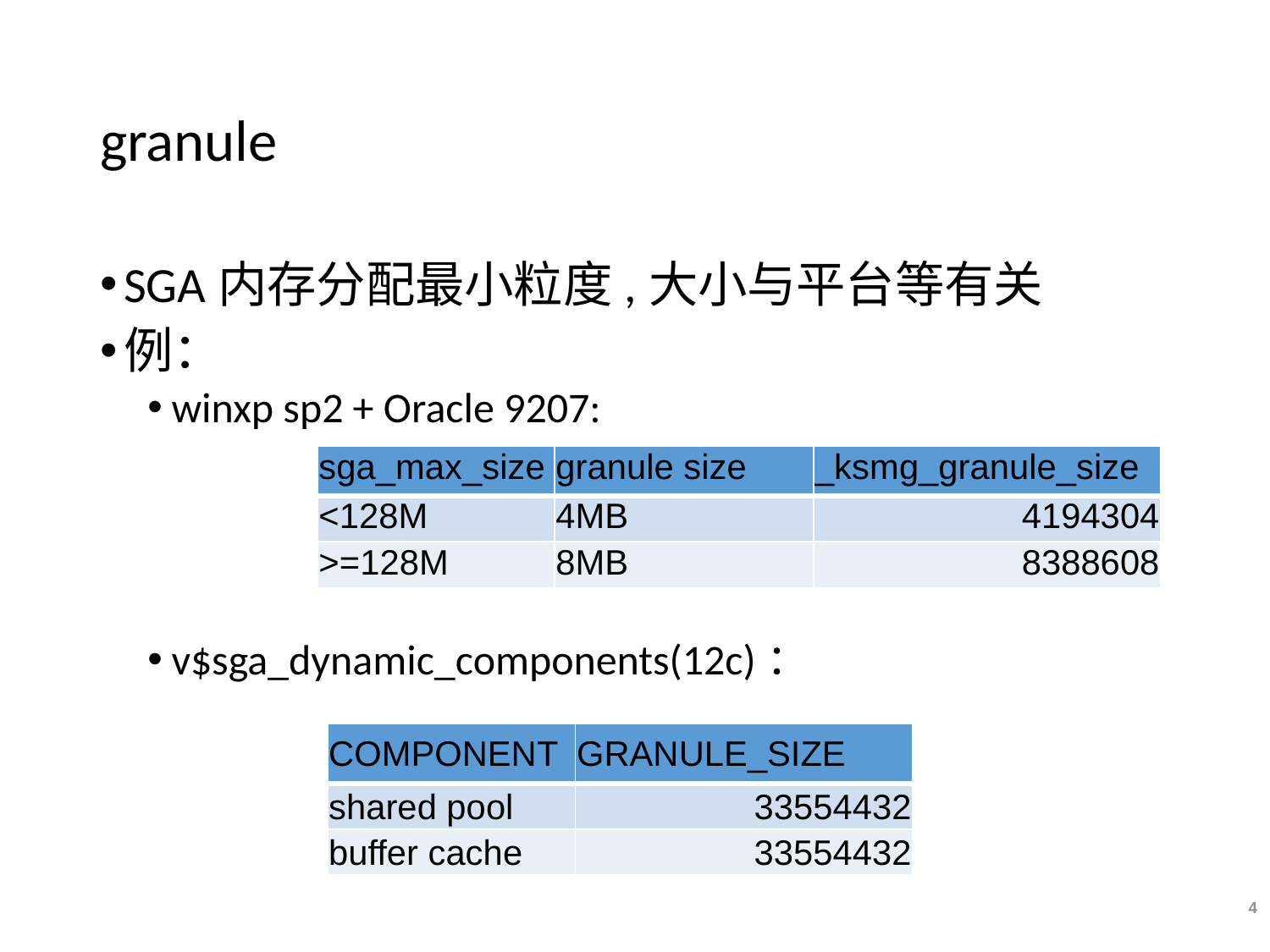

# granule
SGA内存分配最小粒度,大小与平台等有关
例：
winxp sp2 + Oracle 9207:

v$sga_dynamic_components(12c)：

| sga\_max\_size | granule size | \_ksmg\_granule\_size |
| --- | --- | --- |
| <128M | 4MB | 4194304 |
| >=128M | 8MB | 8388608 |
| COMPONENT | GRANULE\_SIZE |
| --- | --- |
| shared pool | 33554432 |
| buffer cache | 33554432 |
4